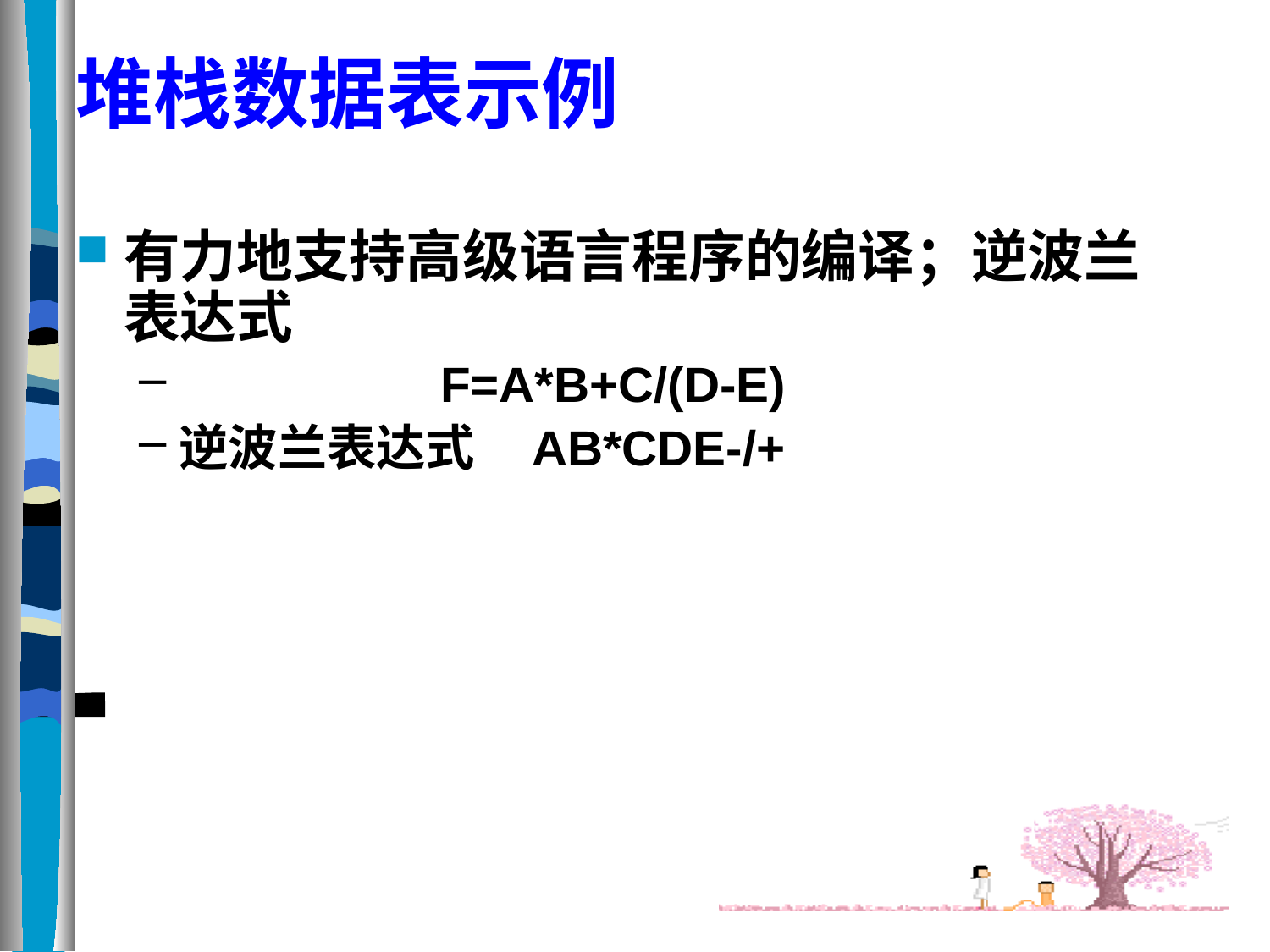

# 堆栈数据表示例
有力地支持高级语言程序的编译；逆波兰表达式
                   F=A*B+C/(D-E)
逆波兰表达式    AB*CDE-/+